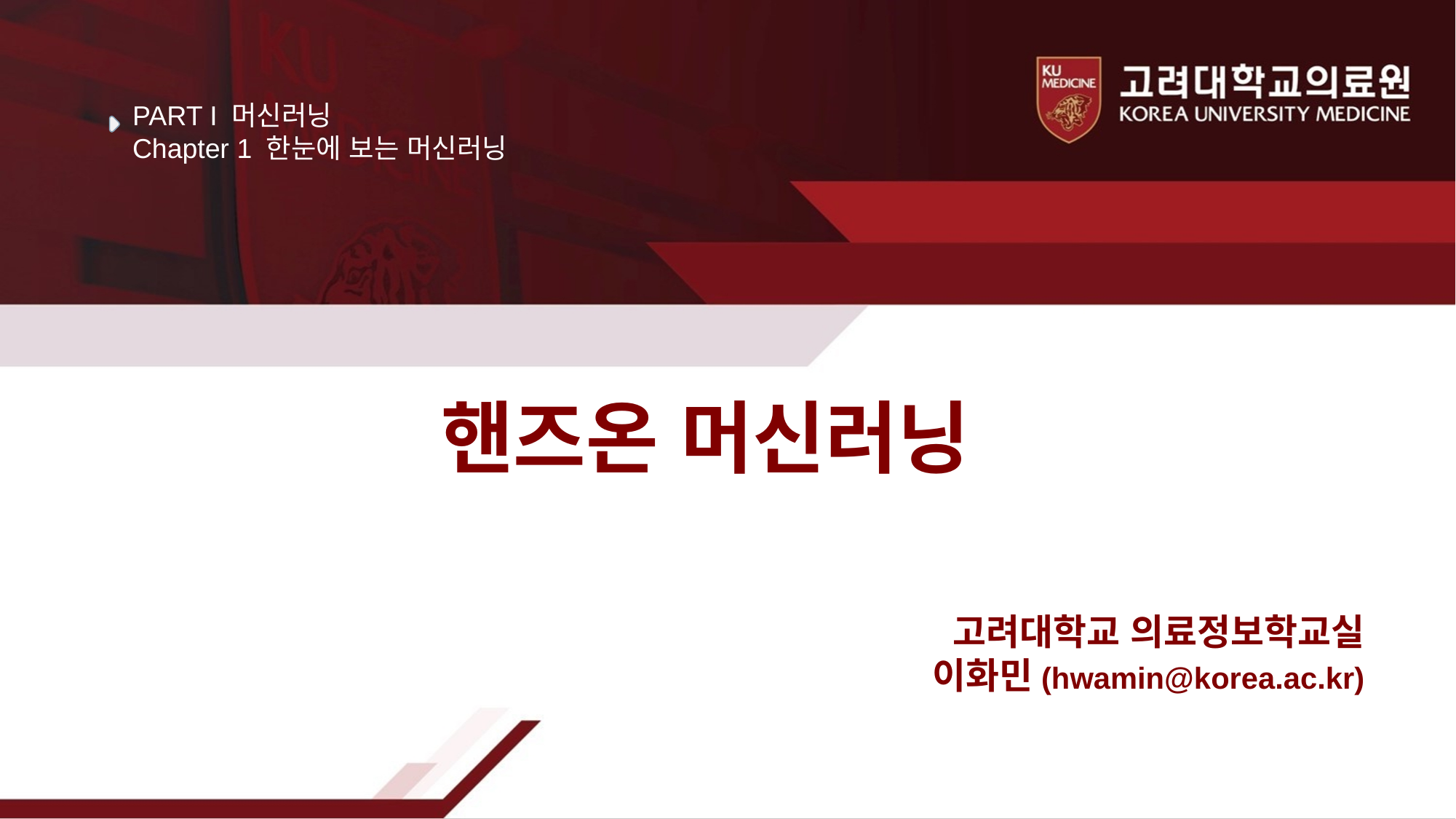

PART I 머신러닝
Chapter 1 한눈에 보는 머신러닝

# 핸즈온 머신러닝
고려대학교 의료정보학교실
이화민(hwamin@korea.ac.kr)